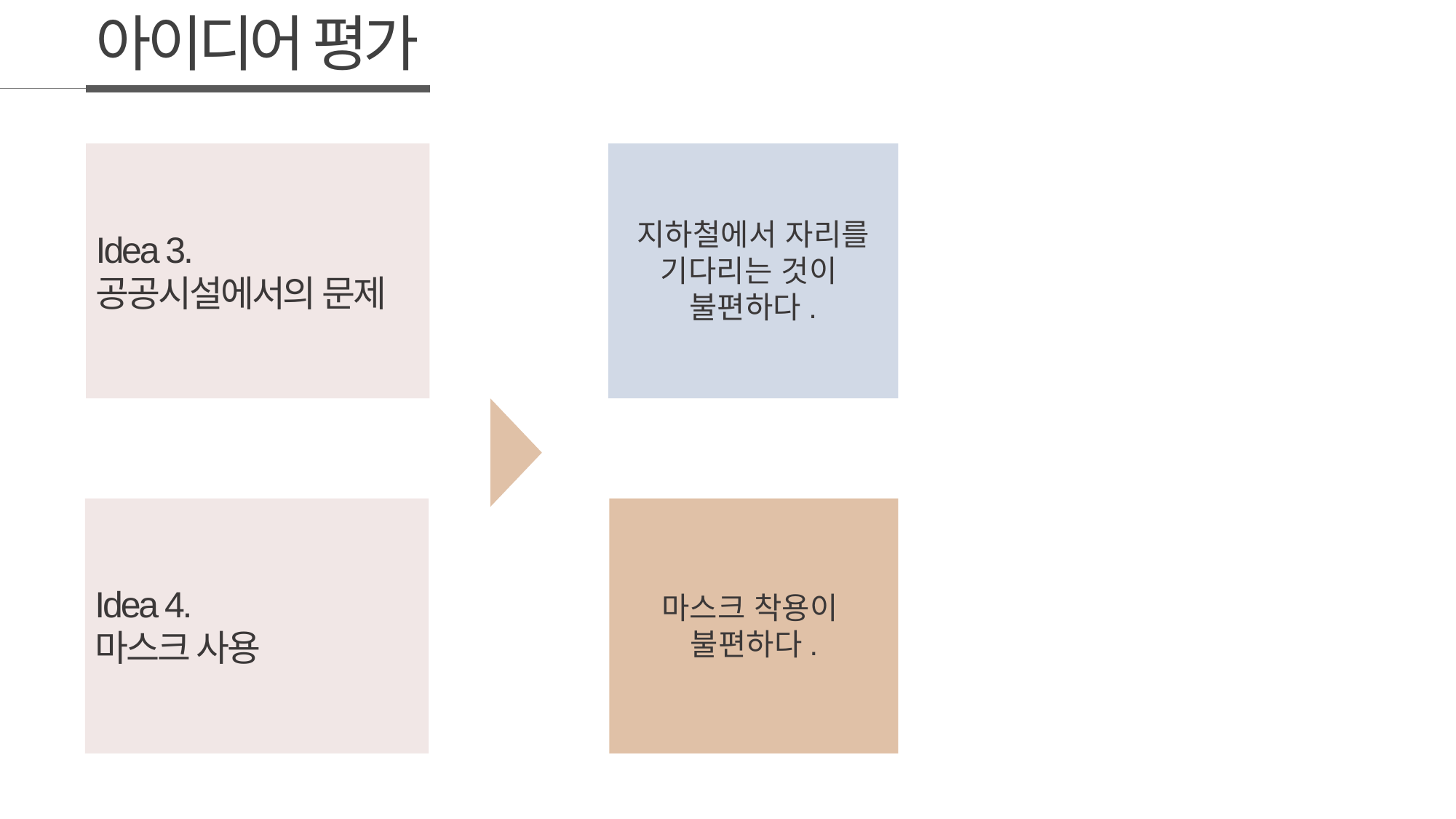

아이디어 평가

지하철에서 자리를 기다리는 것이
불편하다.
Idea 3.
공공시설에서의 문제

Idea 4.
마스크 사용
마스크 착용이
불편하다.